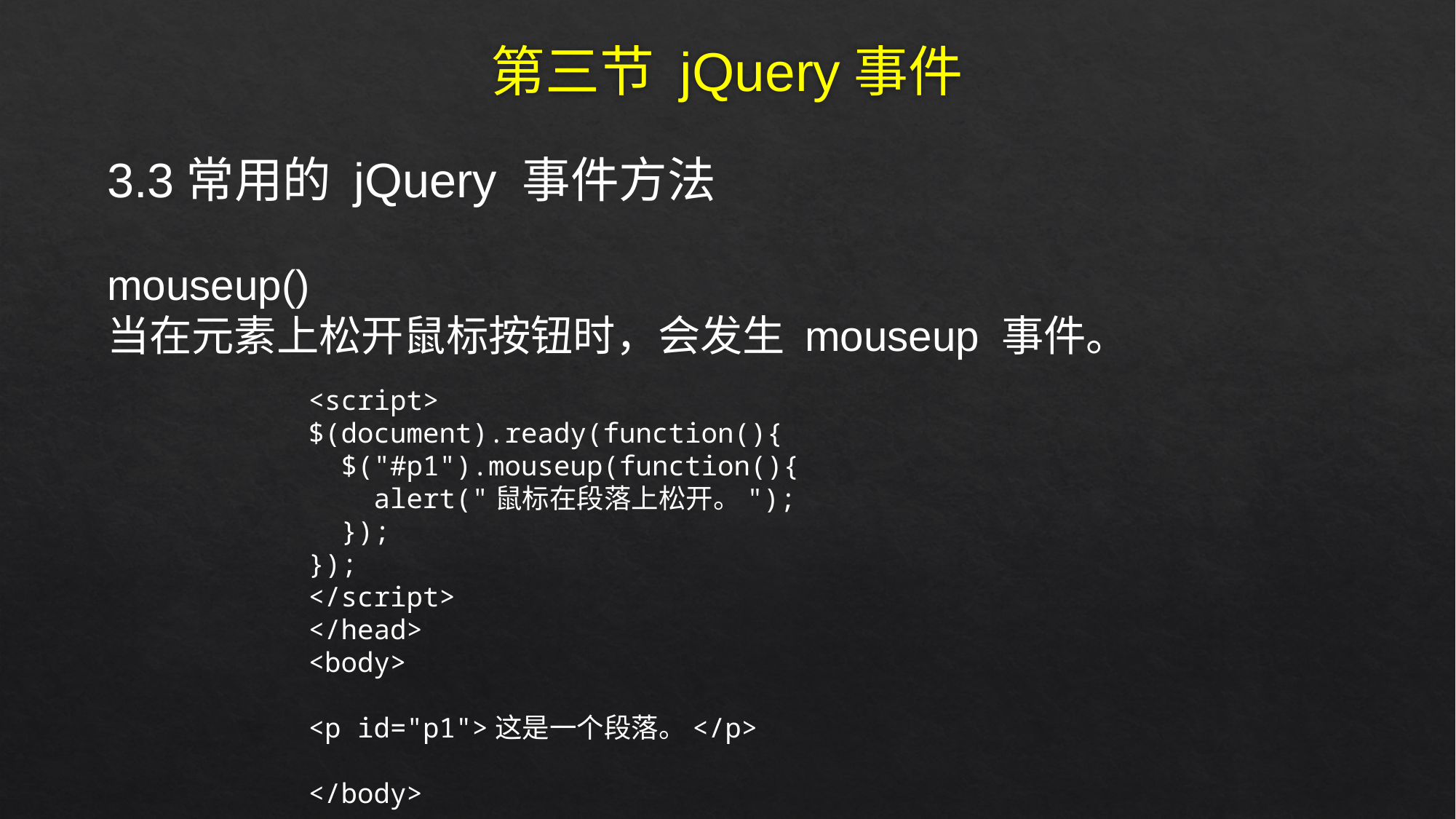

# 第三节 jQuery事件
3.3常用的 jQuery 事件方法

mouseup()
当在元素上松开鼠标按钮时，会发生 mouseup 事件。

<script>
$(document).ready(function(){
  $("#p1").mouseup(function(){
    alert("鼠标在段落上松开。");
  });
});
</script>
</head>
<body>

<p id="p1">这是一个段落。</p>

</body>